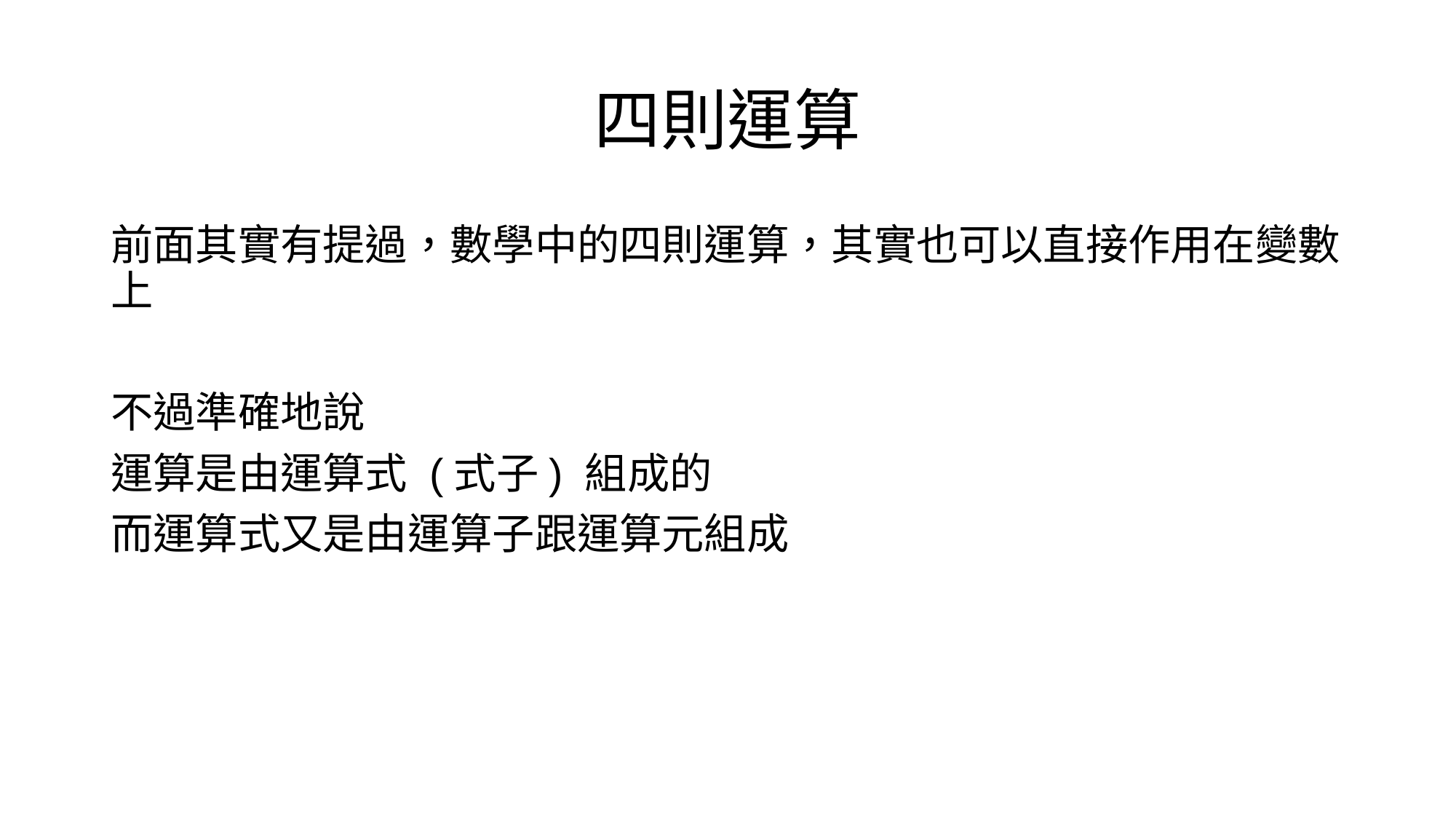

# 四則運算
前面其實有提過，數學中的四則運算，其實也可以直接作用在變數上

不過準確地說
運算是由運算式 (式子) 組成的
而運算式又是由運算子跟運算元組成